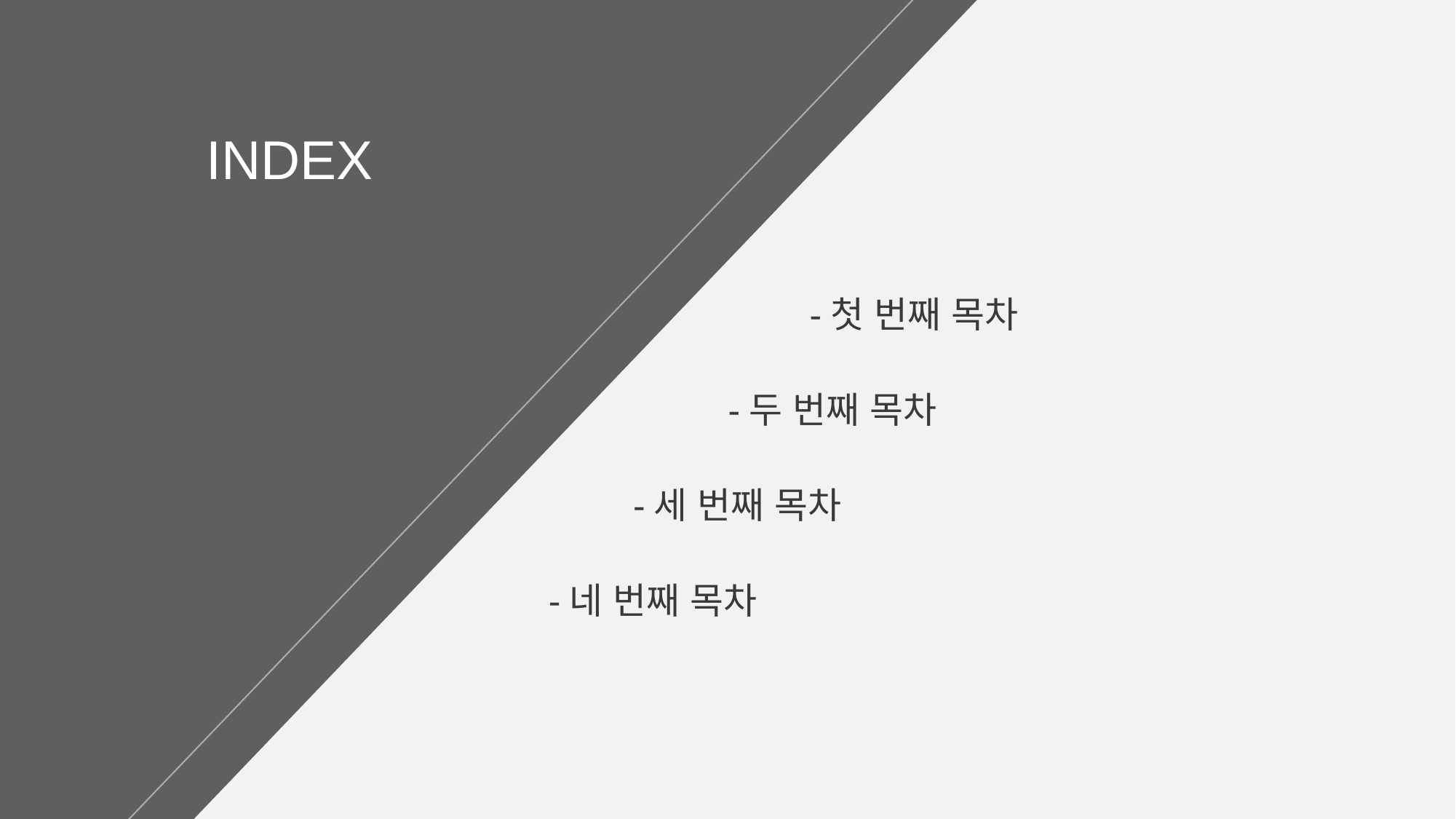

INDEX
-첫 번째 목차
-두 번째 목차
-세 번째 목차
-네 번째 목차